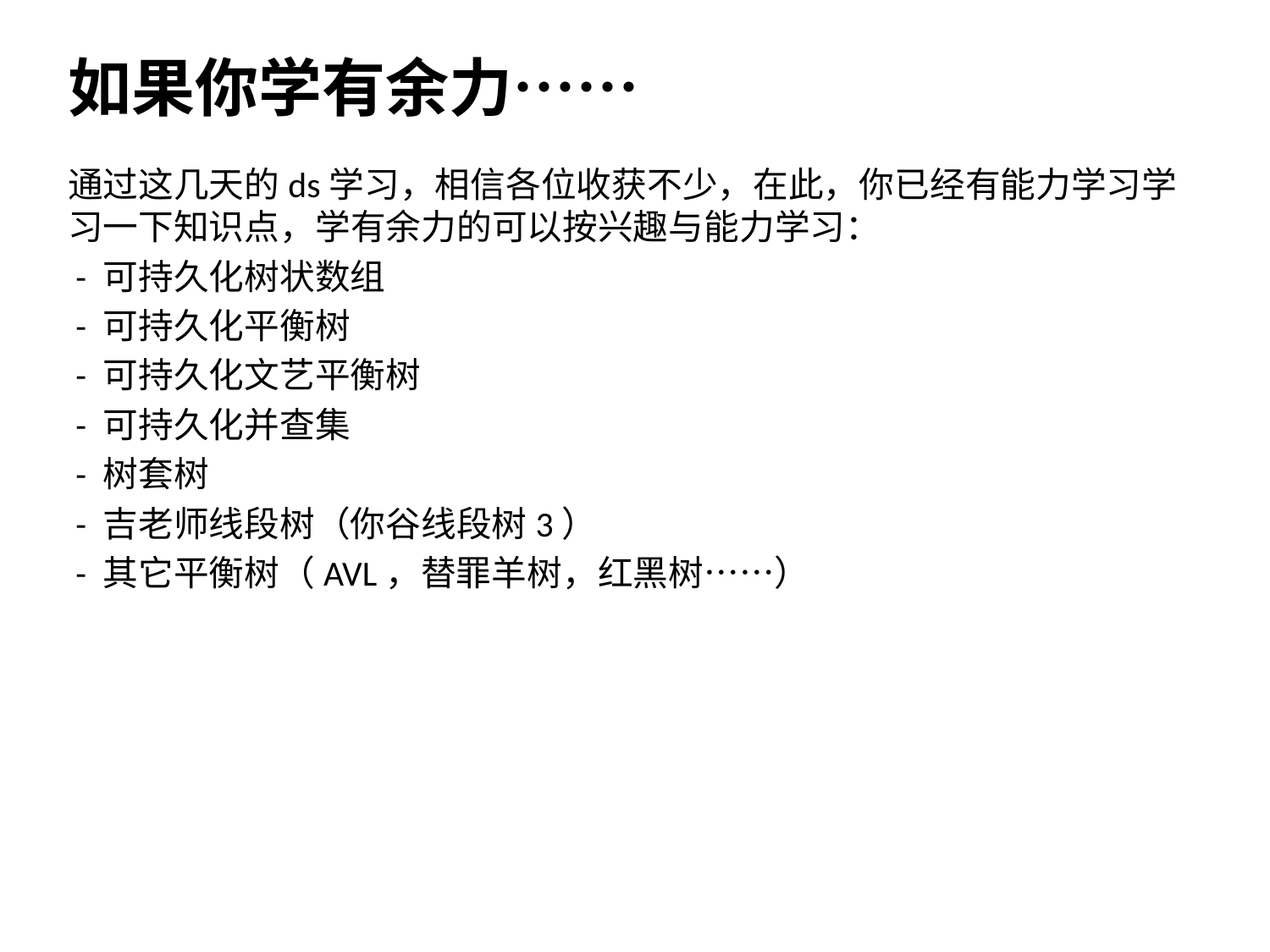

# 如果你学有余力……
通过这几天的ds学习，相信各位收获不少，在此，你已经有能力学习学习一下知识点，学有余力的可以按兴趣与能力学习：
 - 可持久化树状数组
 - 可持久化平衡树
 - 可持久化文艺平衡树
 - 可持久化并查集
 - 树套树
 - 吉老师线段树（你谷线段树3）
 - 其它平衡树（AVL，替罪羊树，红黑树……）